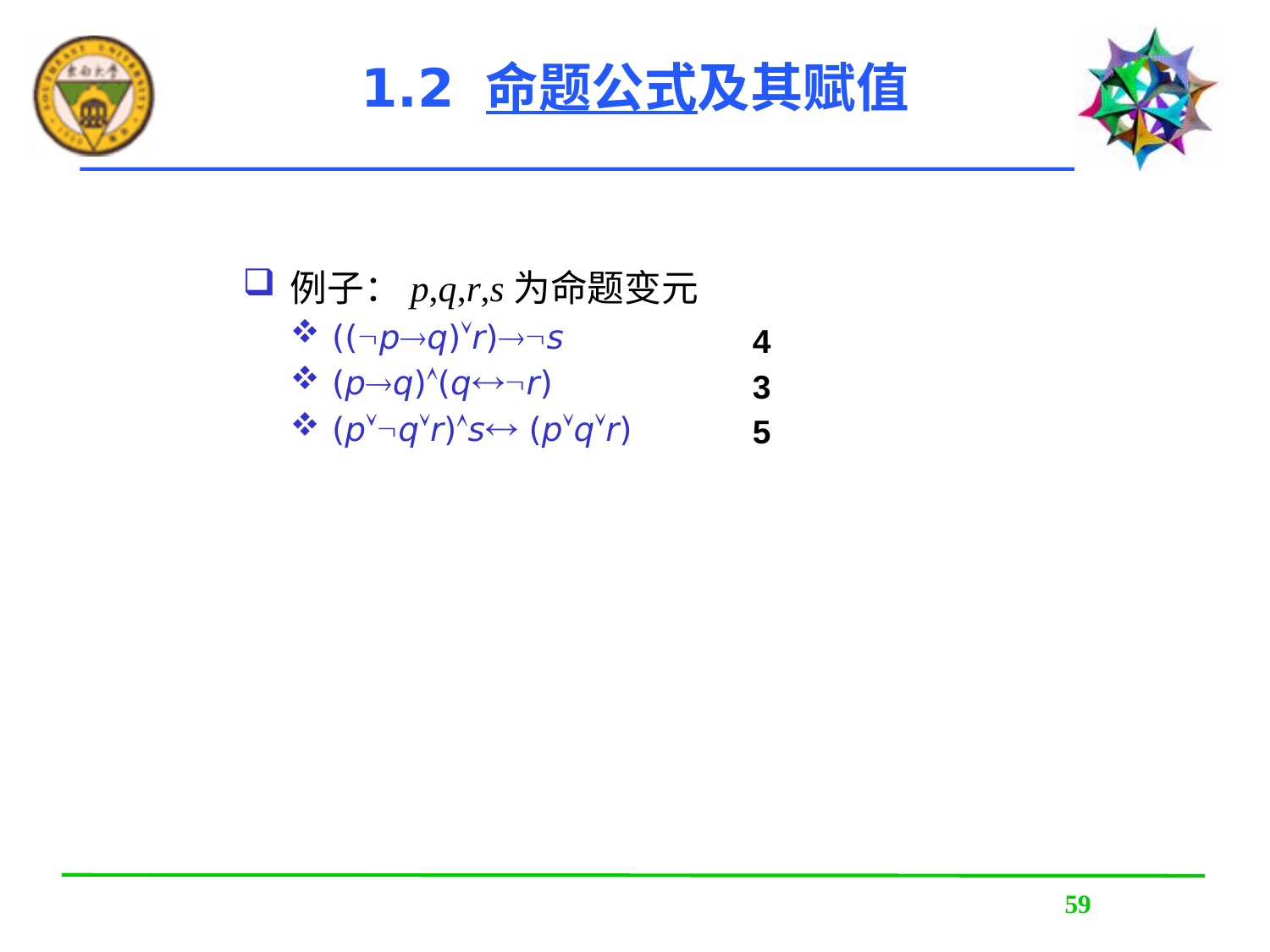

# 1.2 命题公式及其赋值
例子：p,q,r,s为命题变元
((¬p→q)∨r)→¬s
(p→q)∧(q↔¬r)
(p∨¬q∨r)∧s↔ (p∨q∨r)
4
3
5